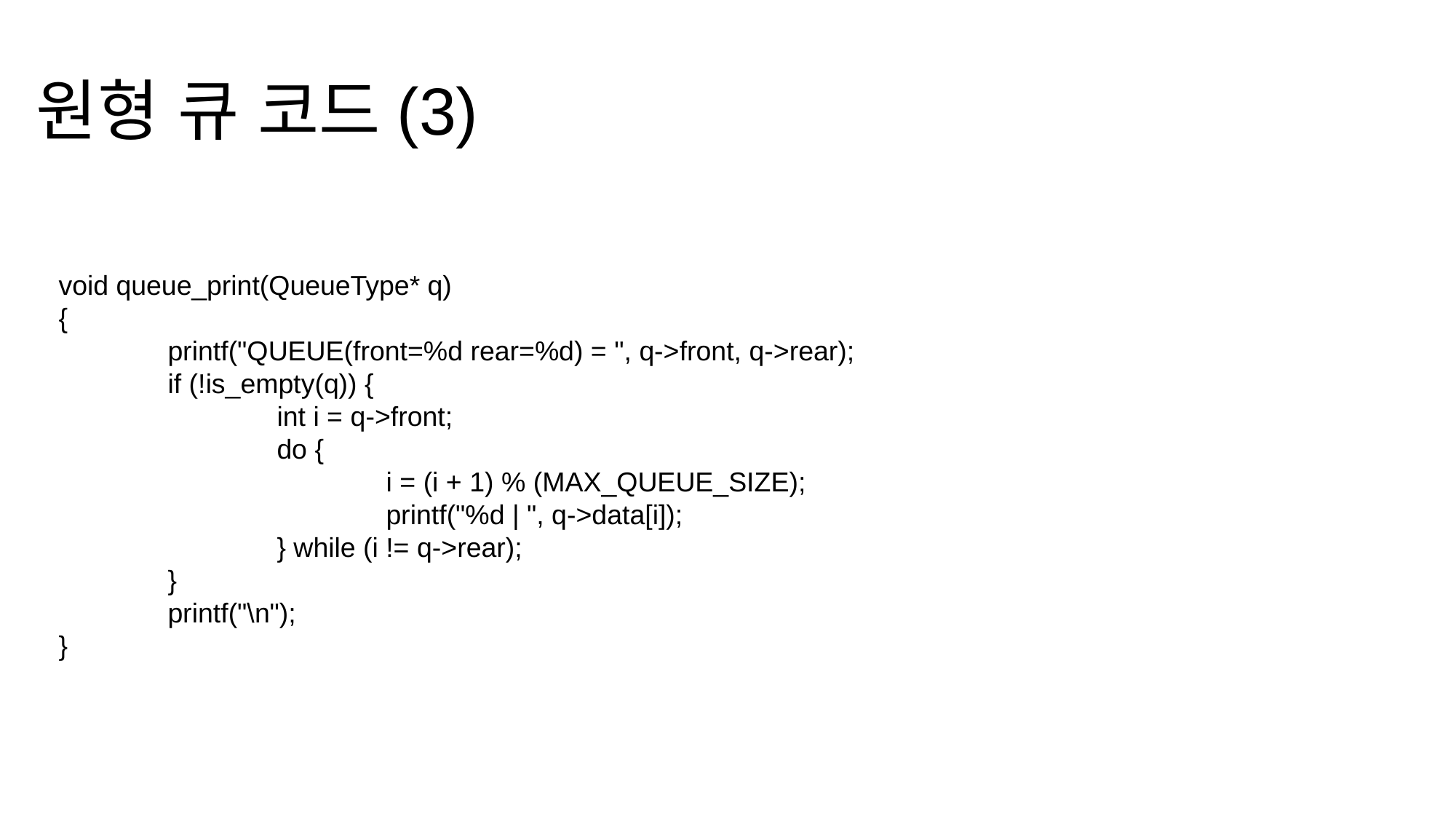

# 원형 큐 코드(3)
void queue_print(QueueType* q)
{
	printf("QUEUE(front=%d rear=%d) = ", q->front, q->rear);
	if (!is_empty(q)) {
		int i = q->front;
		do {
			i = (i + 1) % (MAX_QUEUE_SIZE);
			printf("%d | ", q->data[i]);
		} while (i != q->rear);
	}
	printf("\n");
}